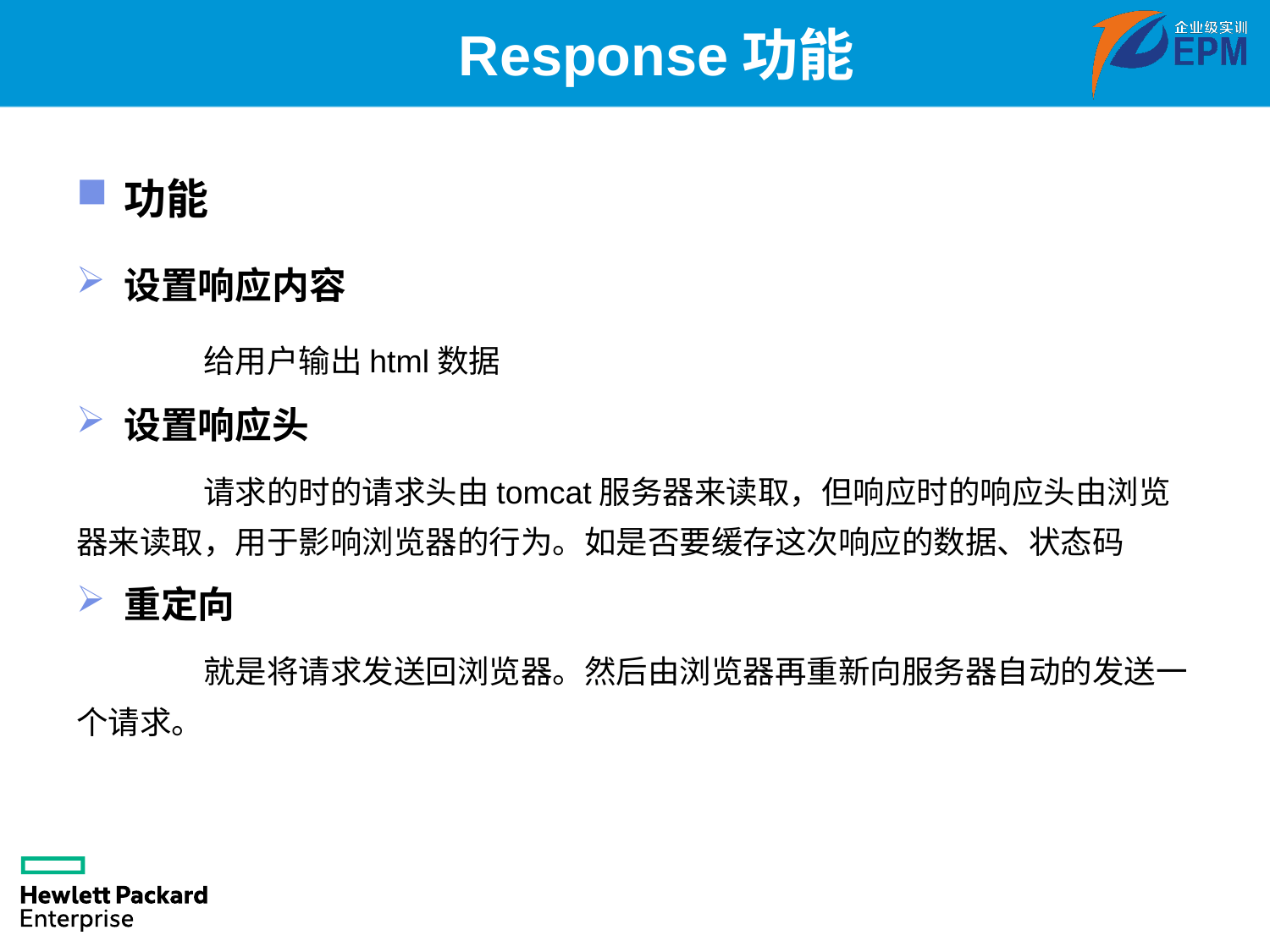

# Response功能
功能
设置响应内容
	给用户输出html数据
设置响应头
	请求的时的请求头由tomcat服务器来读取，但响应时的响应头由浏览器来读取，用于影响浏览器的行为。如是否要缓存这次响应的数据、状态码
重定向
	就是将请求发送回浏览器。然后由浏览器再重新向服务器自动的发送一个请求。